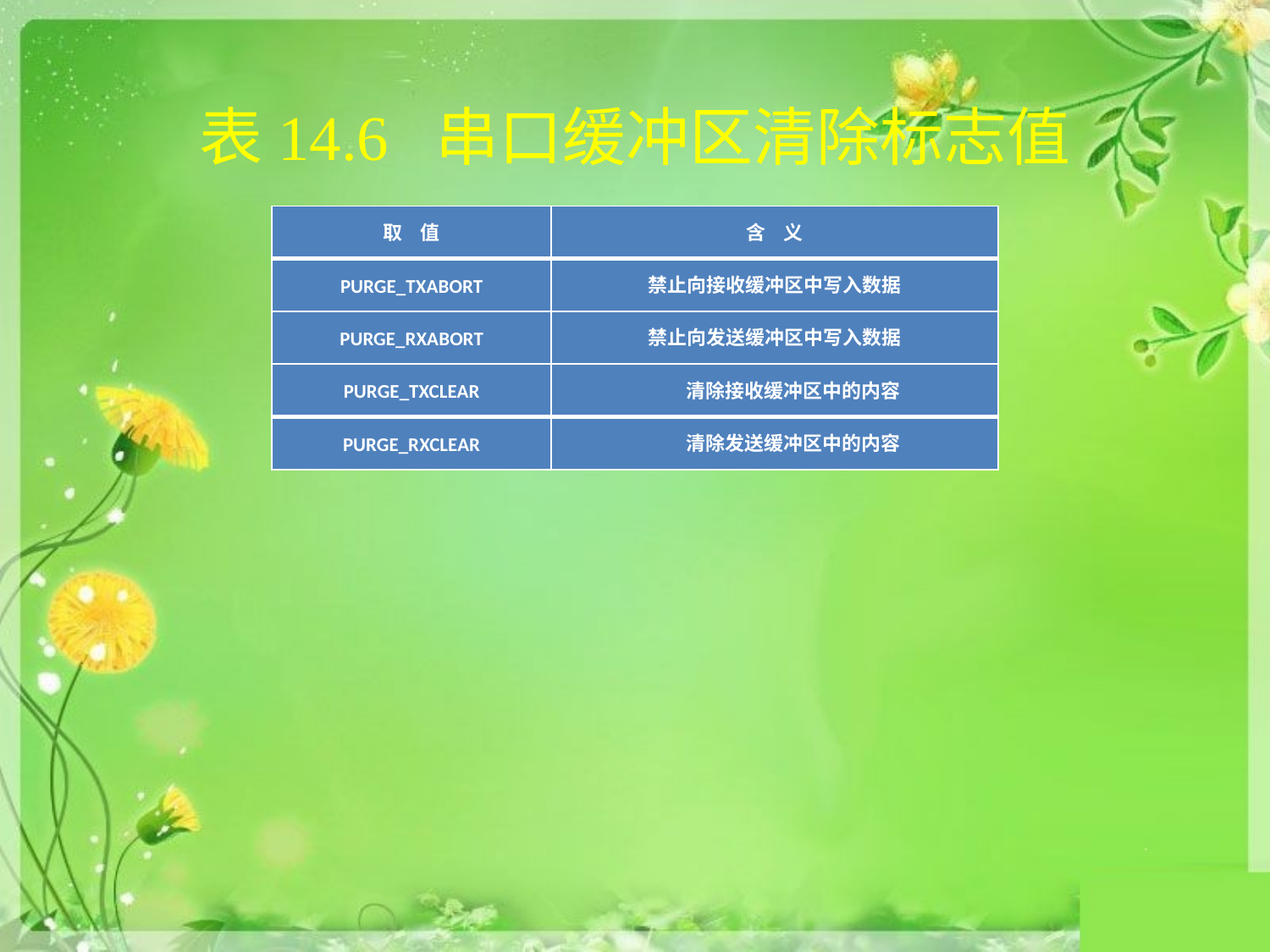

# 表14.6  串口缓冲区清除标志值
| 取 值 | 含 义 |
| --- | --- |
| PURGE\_TXABORT | 禁止向接收缓冲区中写入数据 |
| PURGE\_RXABORT | 禁止向发送缓冲区中写入数据 |
| PURGE\_TXCLEAR | 清除接收缓冲区中的内容 |
| PURGE\_RXCLEAR | 清除发送缓冲区中的内容 |